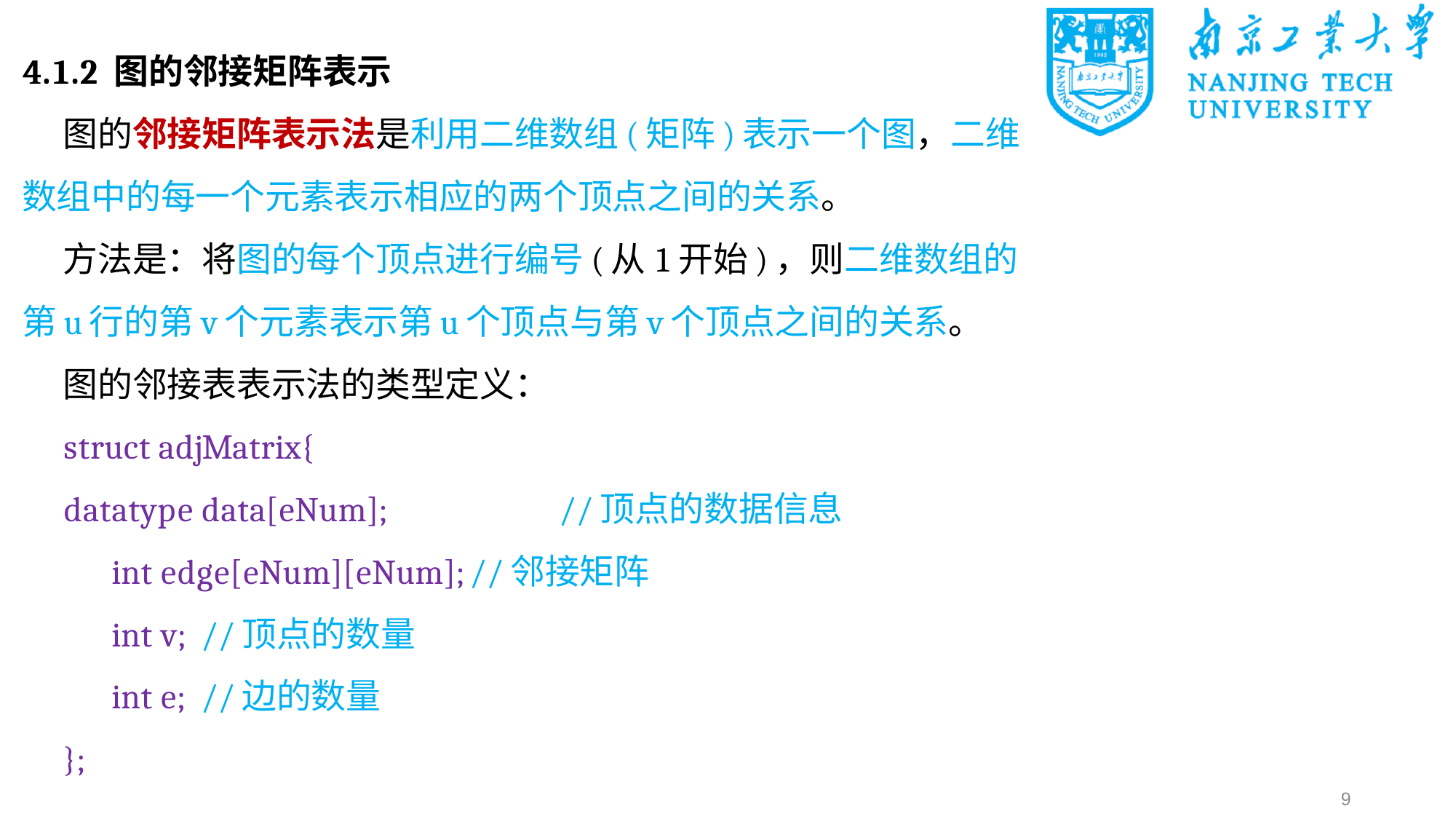

4.1.2 图的邻接矩阵表示
图的邻接矩阵表示法是利用二维数组(矩阵)表示一个图，二维数组中的每一个元素表示相应的两个顶点之间的关系。
方法是：将图的每个顶点进行编号(从1开始)，则二维数组的第u行的第v个元素表示第u个顶点与第v个顶点之间的关系。
图的邻接表表示法的类型定义：
struct adjMatrix{
datatype data[eNum];		//顶点的数据信息
	int edge[eNum][eNum];	//邻接矩阵
	int v;				//顶点的数量
	int e;				//边的数量
};
9